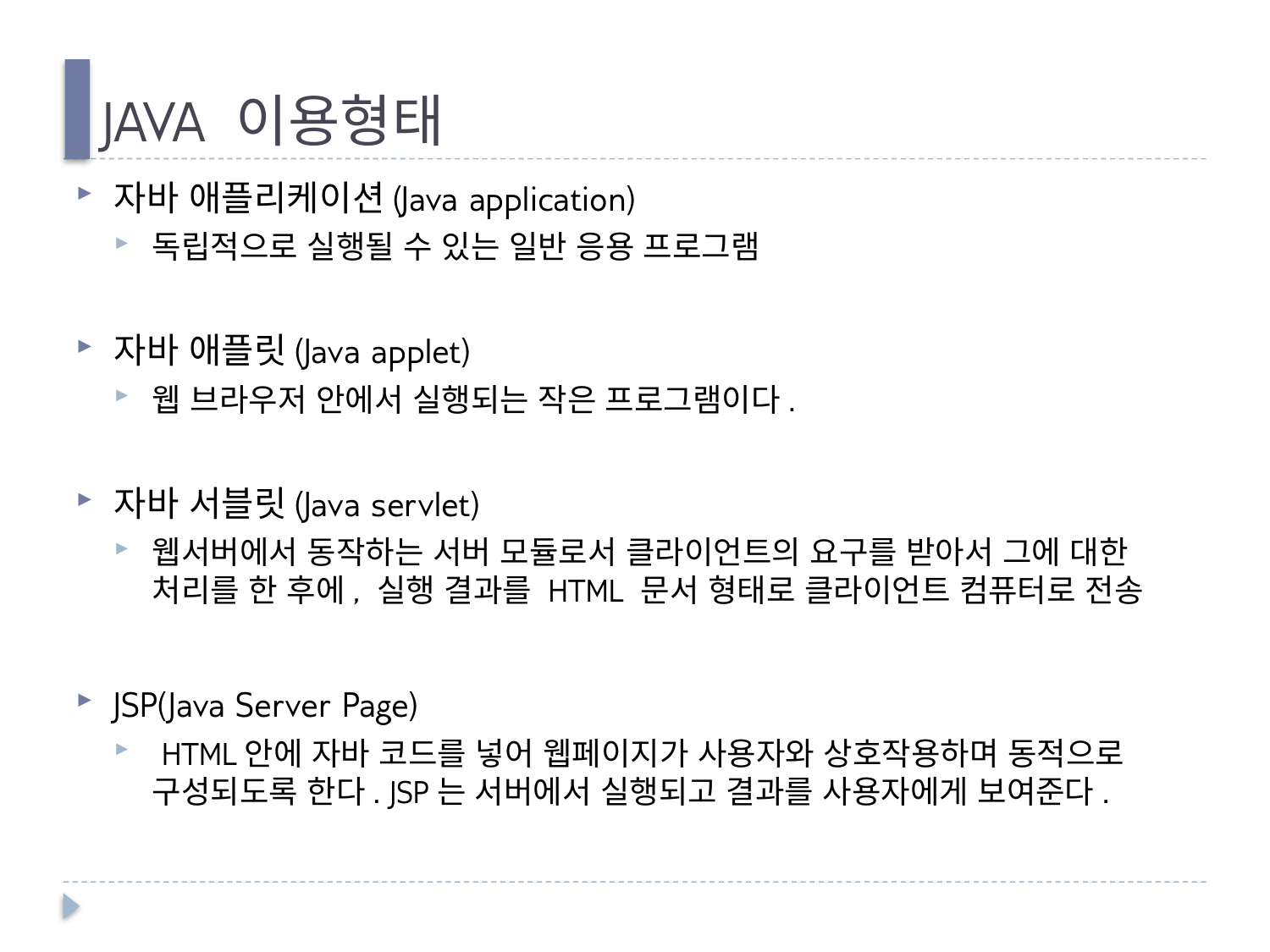

# JAVA 이용형태
자바 애플리케이션(Java application)
독립적으로 실행될 수 있는 일반 응용 프로그램

자바 애플릿(Java applet)
웹 브라우저 안에서 실행되는 작은 프로그램이다.

자바 서블릿(Java servlet)
웹서버에서 동작하는 서버 모듈로서 클라이언트의 요구를 받아서 그에 대한 처리를 한 후에, 실행 결과를 HTML 문서 형태로 클라이언트 컴퓨터로 전송

JSP(Java Server Page)
 HTML안에 자바 코드를 넣어 웹페이지가 사용자와 상호작용하며 동적으로 구성되도록 한다. JSP는 서버에서 실행되고 결과를 사용자에게 보여준다.